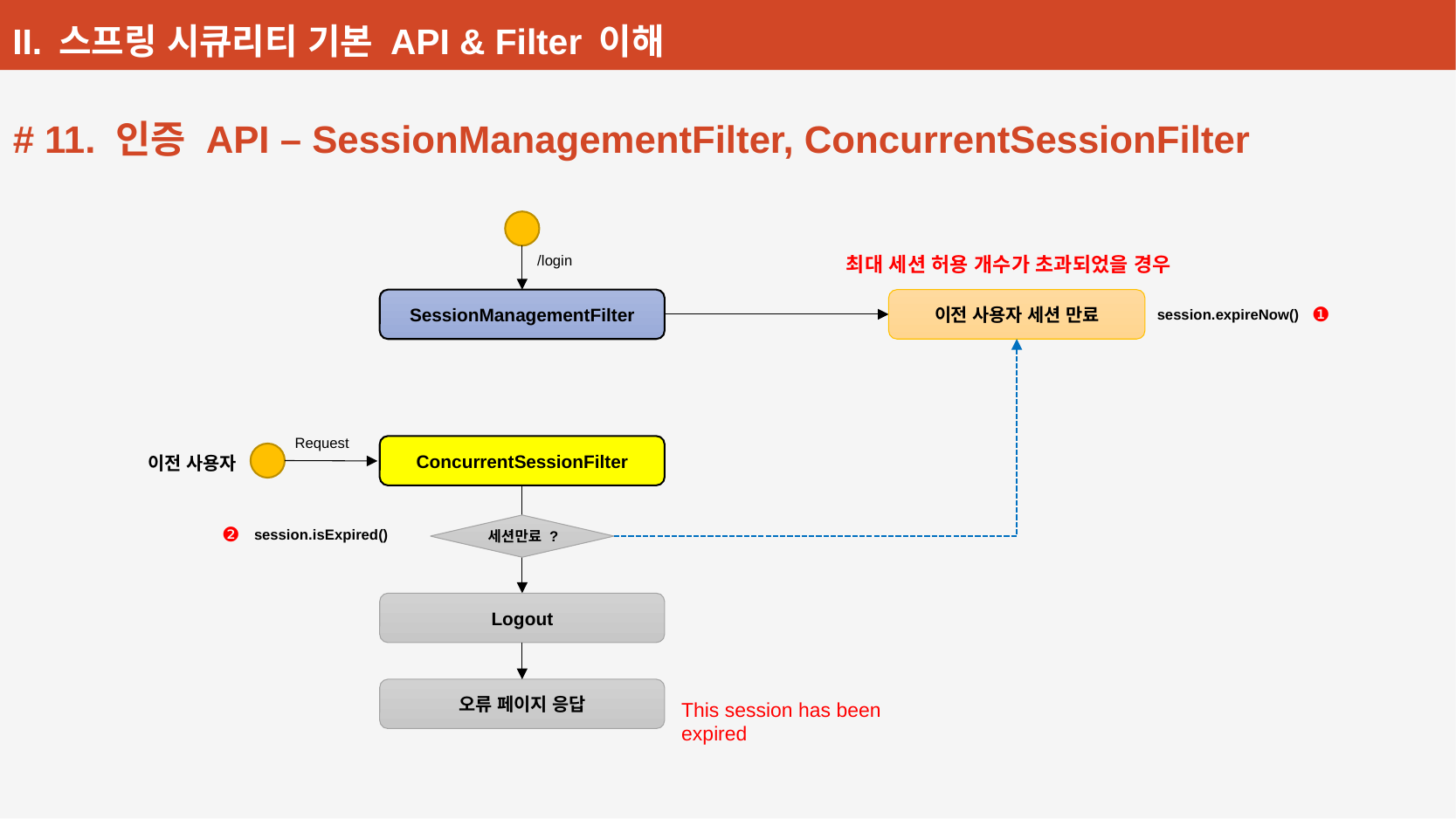

# 11. 인증 API – SessionManagementFilter, ConcurrentSessionFilter

/login
최대 세션 허용 개수가 초과되었을 경우
SessionManagementFilter
이전 사용자 세션 만료
❶
session.expireNow()
Request
ConcurrentSessionFilter

이전 사용자

❷
session.isExpired()
세션만료 ?
Logout
오류 페이지 응답
This session has been expired